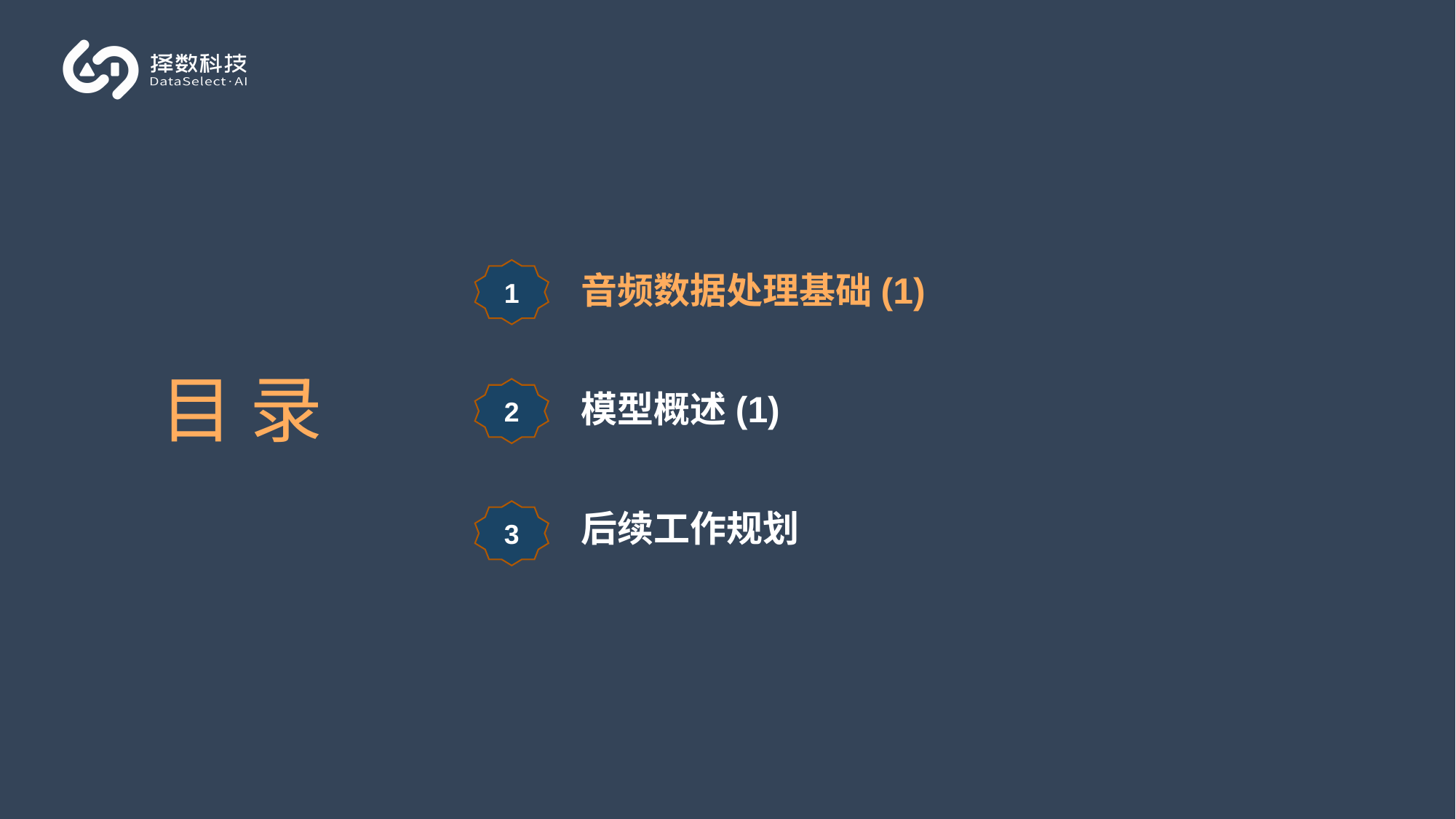

1
音频数据处理基础(1)
# 目 录
2
模型概述(1)
后续工作规划
3